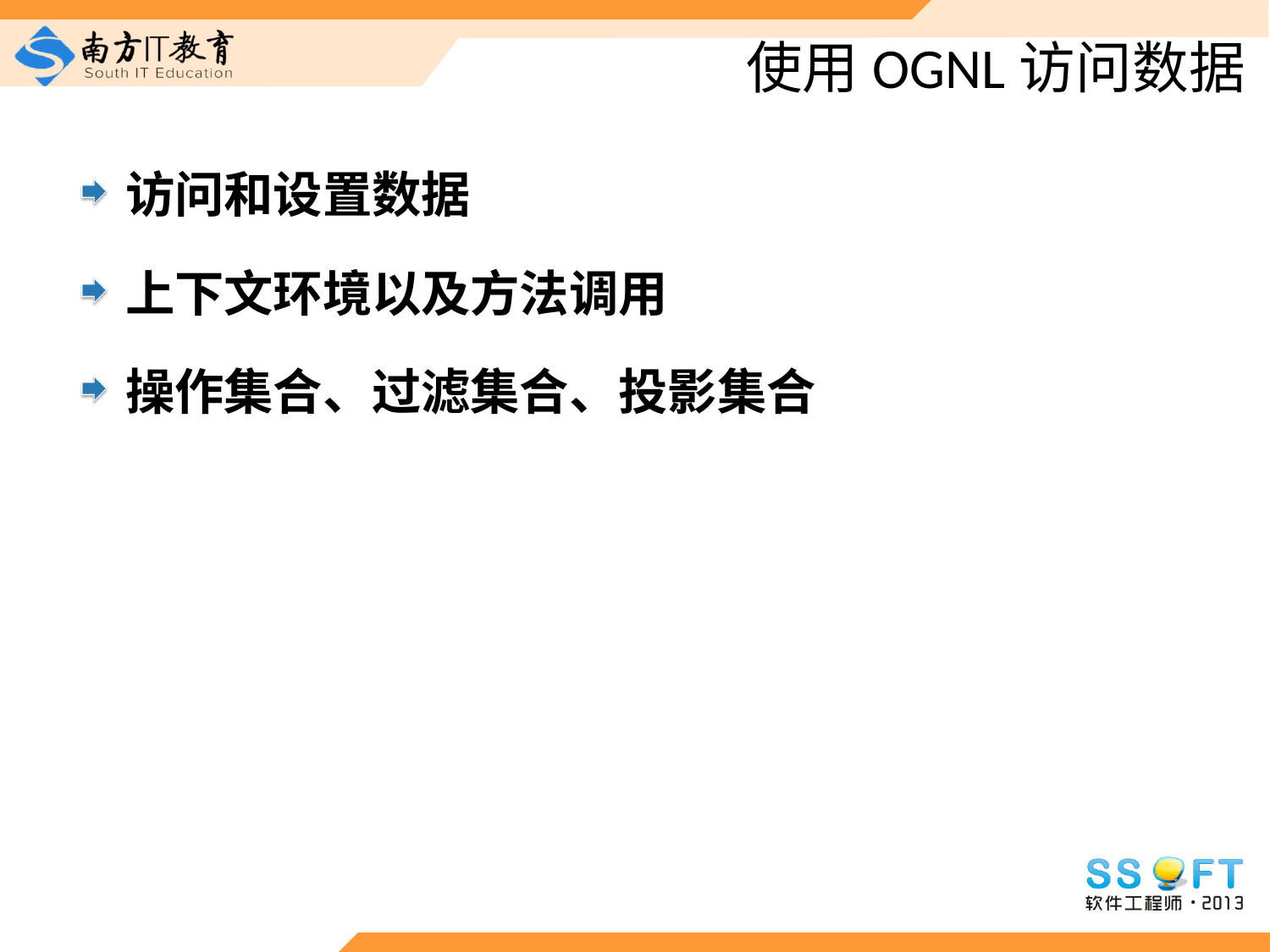

# 使用OGNL访问数据
访问和设置数据
上下文环境以及方法调用
操作集合、过滤集合、投影集合